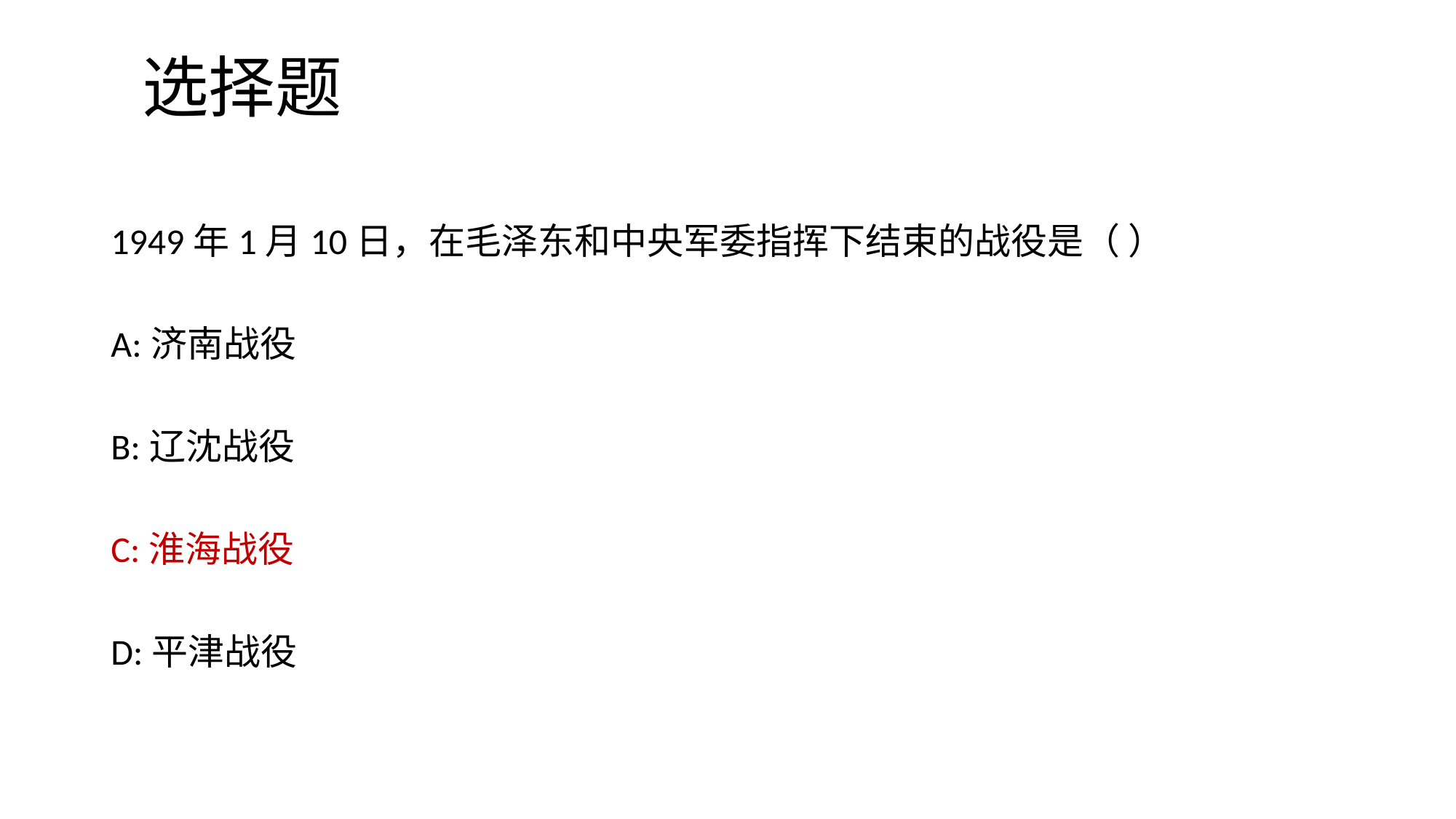

# 选择题
1949年1月10日，在毛泽东和中央军委指挥下结束的战役是（ ）
A:​济南战役
B:辽沈战役
C:淮海战役
D:平津战役